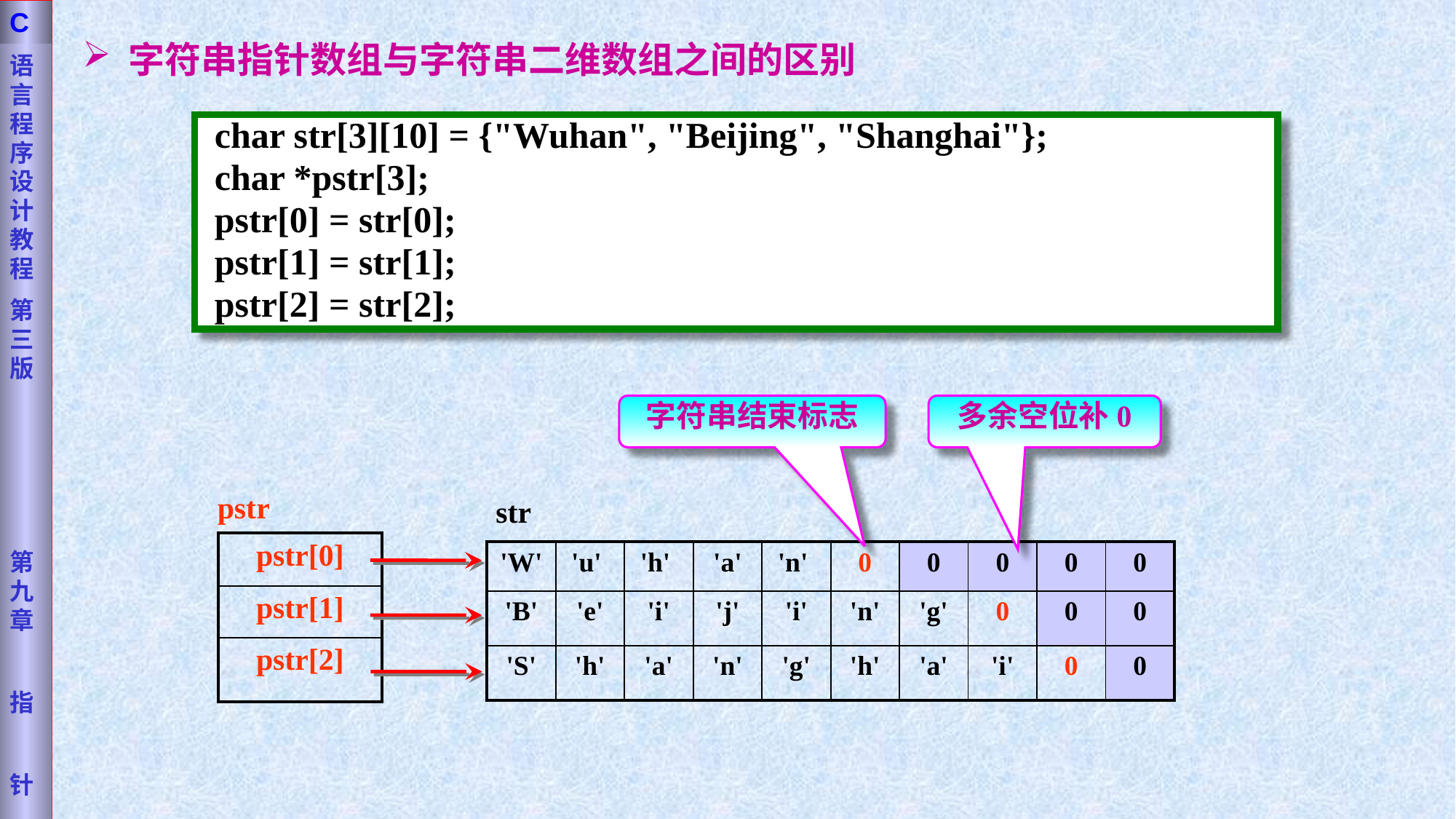

语言程序设计教程
第三版

第九章

指

针
C
 字符串指针数组与字符串二维数组之间的区别
 char str[3][10] = {"Wuhan", "Beijing", "Shanghai"};
 char *pstr[3];
 pstr[0] = str[0];
 pstr[1] = str[1];
 pstr[2] = str[2];
字符串结束标志
多余空位补0
pstr
str
| pstr[0] |
| --- |
| pstr[1] |
| pstr[2] |
| 'W' | 'u' | 'h' | 'a' | 'n' | 0 | 0 | 0 | 0 | 0 |
| --- | --- | --- | --- | --- | --- | --- | --- | --- | --- |
| 'B' | 'e' | 'i' | 'j' | 'i' | 'n' | 'g' | 0 | 0 | 0 |
| 'S' | 'h' | 'a' | 'n' | 'g' | 'h' | 'a' | 'i' | 0 | 0 |